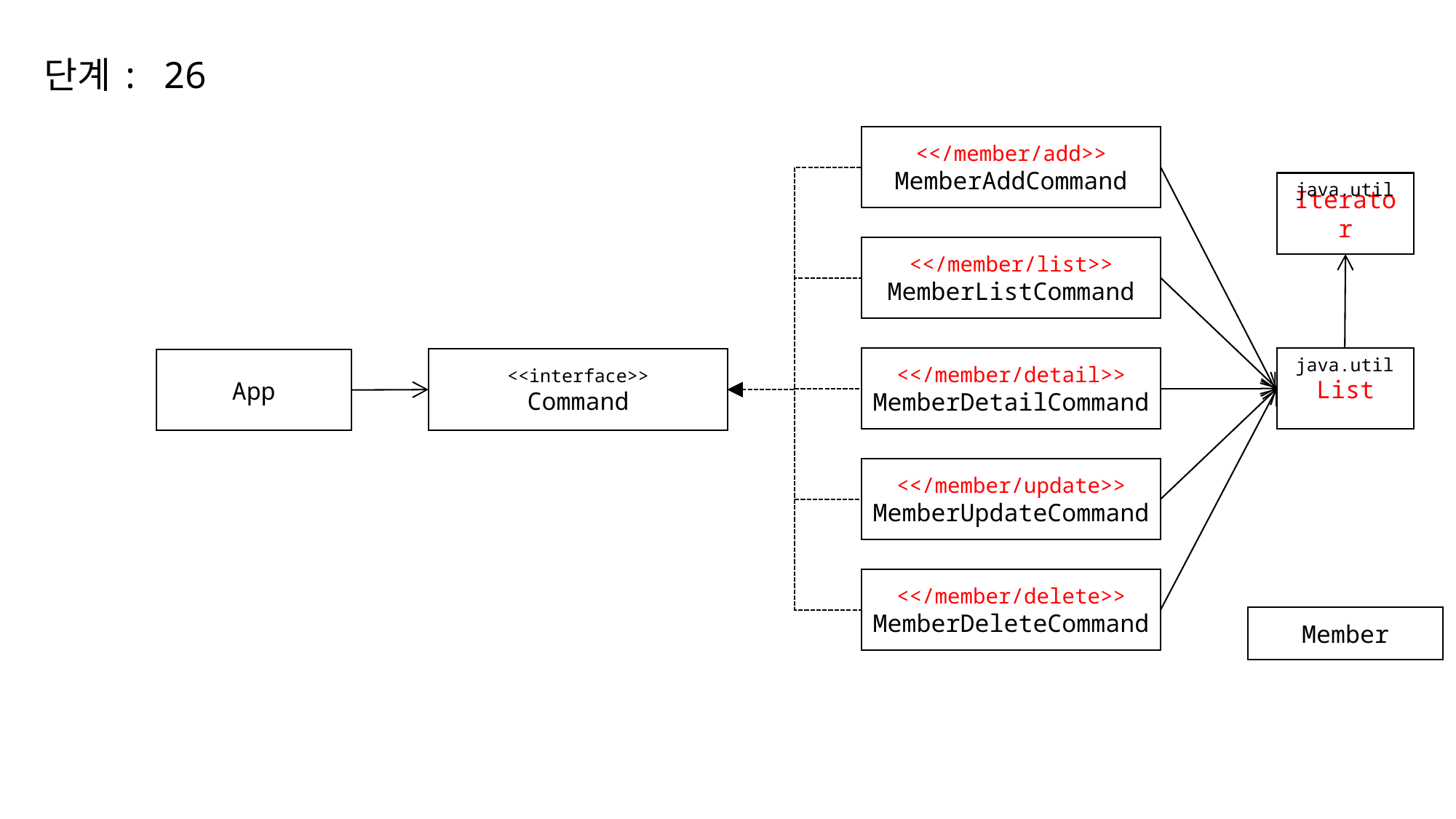

단계: 26
<</member/add>>
MemberAddCommand
java.util
Iterator
<</member/list>>
MemberListCommand
java.util
List
<</member/detail>>
MemberDetailCommand
<<interface>>
Command
App
<</member/update>>
MemberUpdateCommand
<</member/delete>>
MemberDeleteCommand
Member